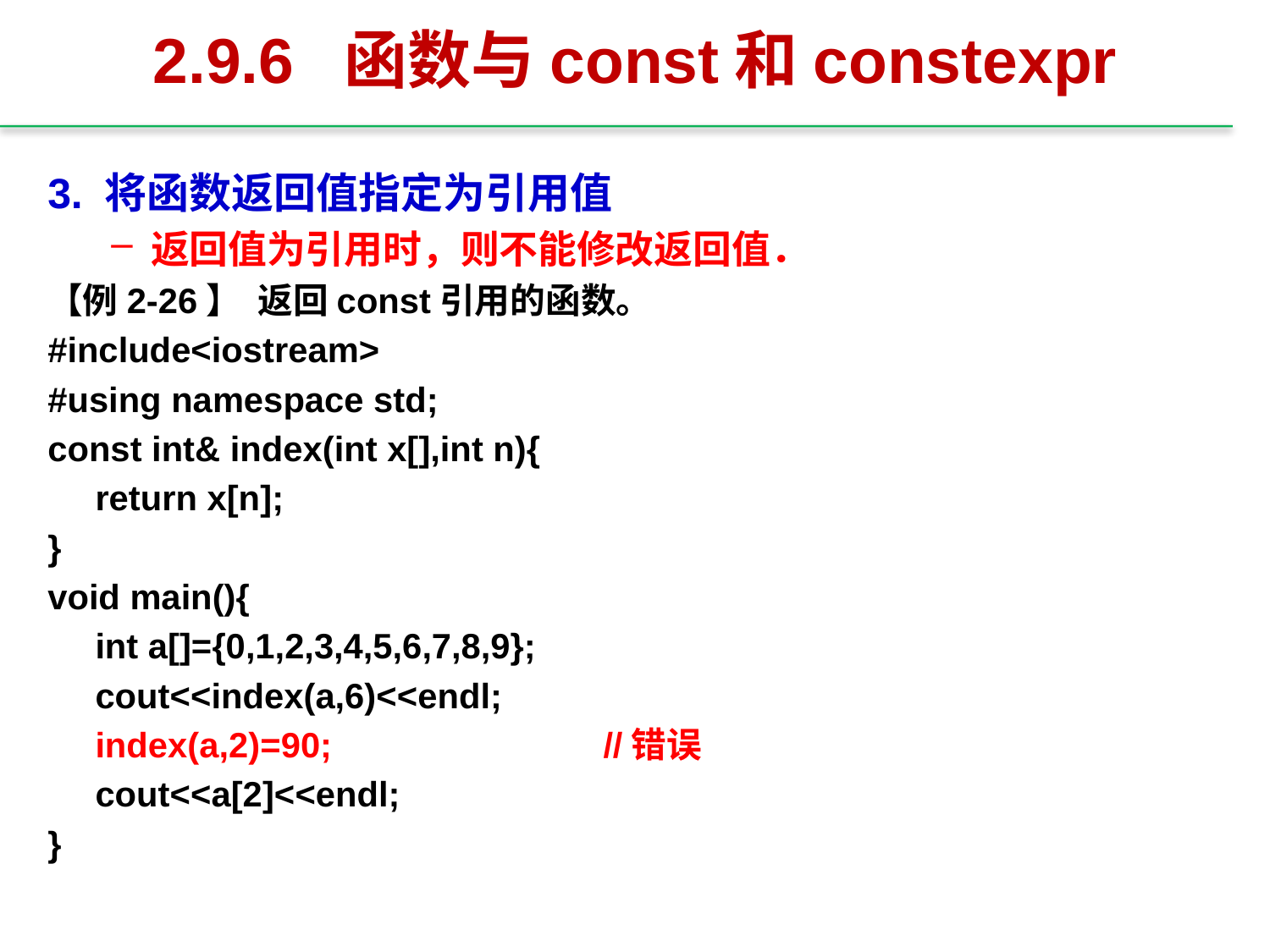

# 2.9.6  函数与const和constexpr
3. 将函数返回值指定为引用值
返回值为引用时，则不能修改返回值．
【例2-26】  返回const引用的函数。
#include<iostream>
#using namespace std;
const int& index(int x[],int n){
	return x[n];
}
void main(){
	int a[]={0,1,2,3,4,5,6,7,8,9};
	cout<<index(a,6)<<endl;
	index(a,2)=90;             		//错误
	cout<<a[2]<<endl;
}